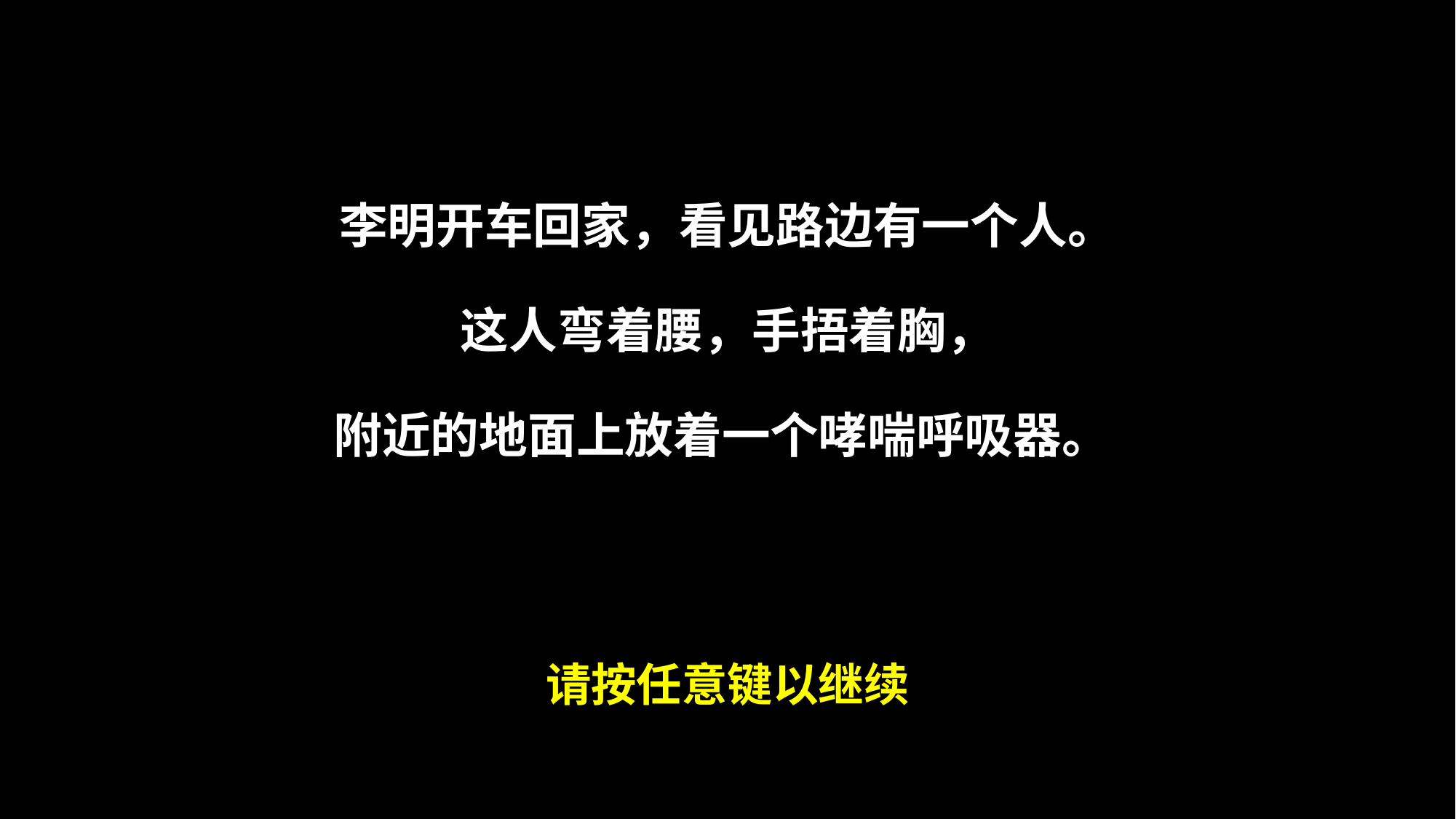

# 李明开车回家，看见路边有一个人。 这人弯着腰，手捂着胸， 附近的地面上放着一个哮喘呼吸器。
请按任意键以继续